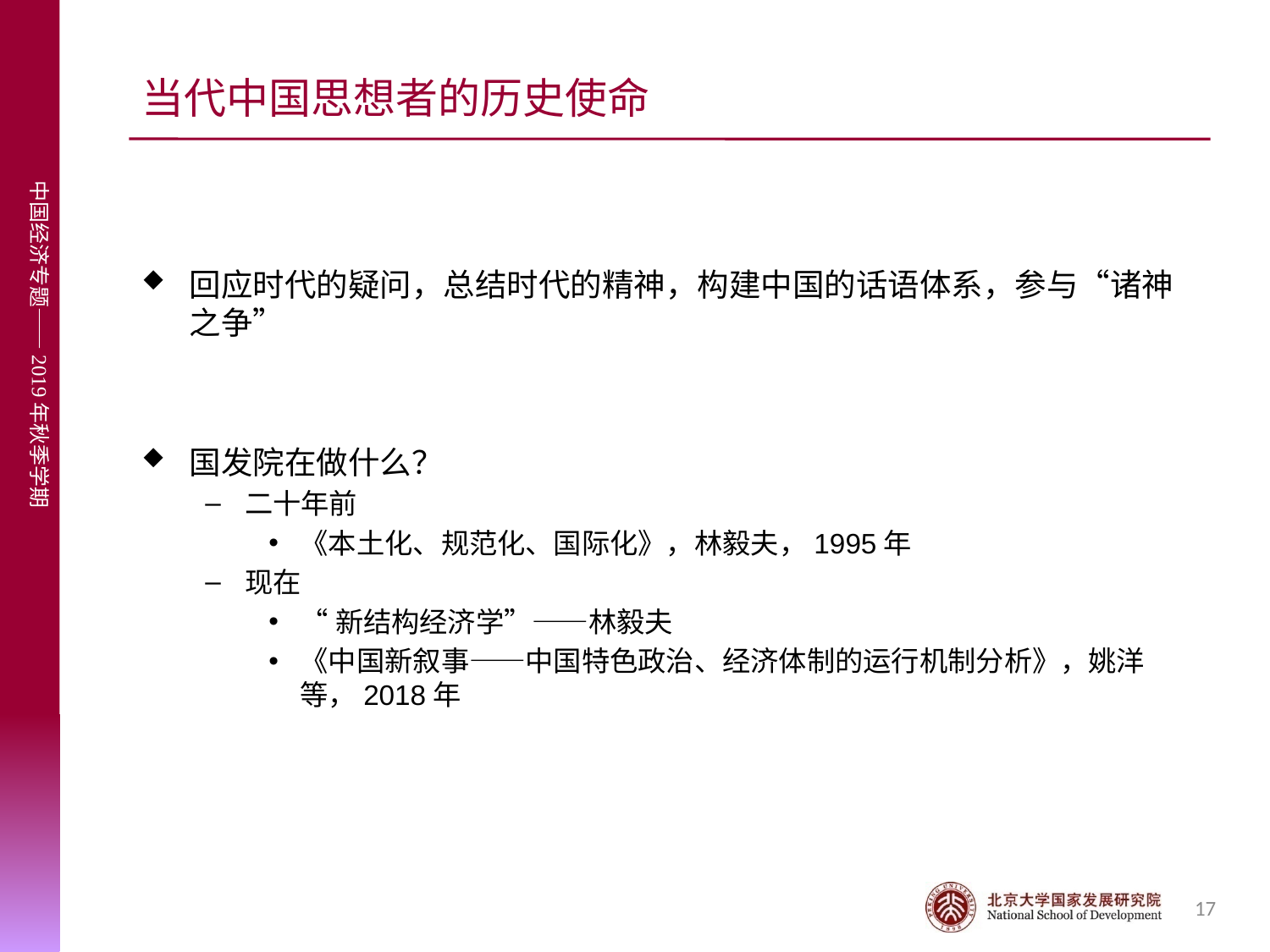

# 当代中国思想者的历史使命

回应时代的疑问，总结时代的精神，构建中国的话语体系，参与“诸神之争”

国发院在做什么？
二十年前
《本土化、规范化、国际化》，林毅夫，1995年
现在
“新结构经济学”——林毅夫
《中国新叙事——中国特色政治、经济体制的运行机制分析》，姚洋等，2018年

17